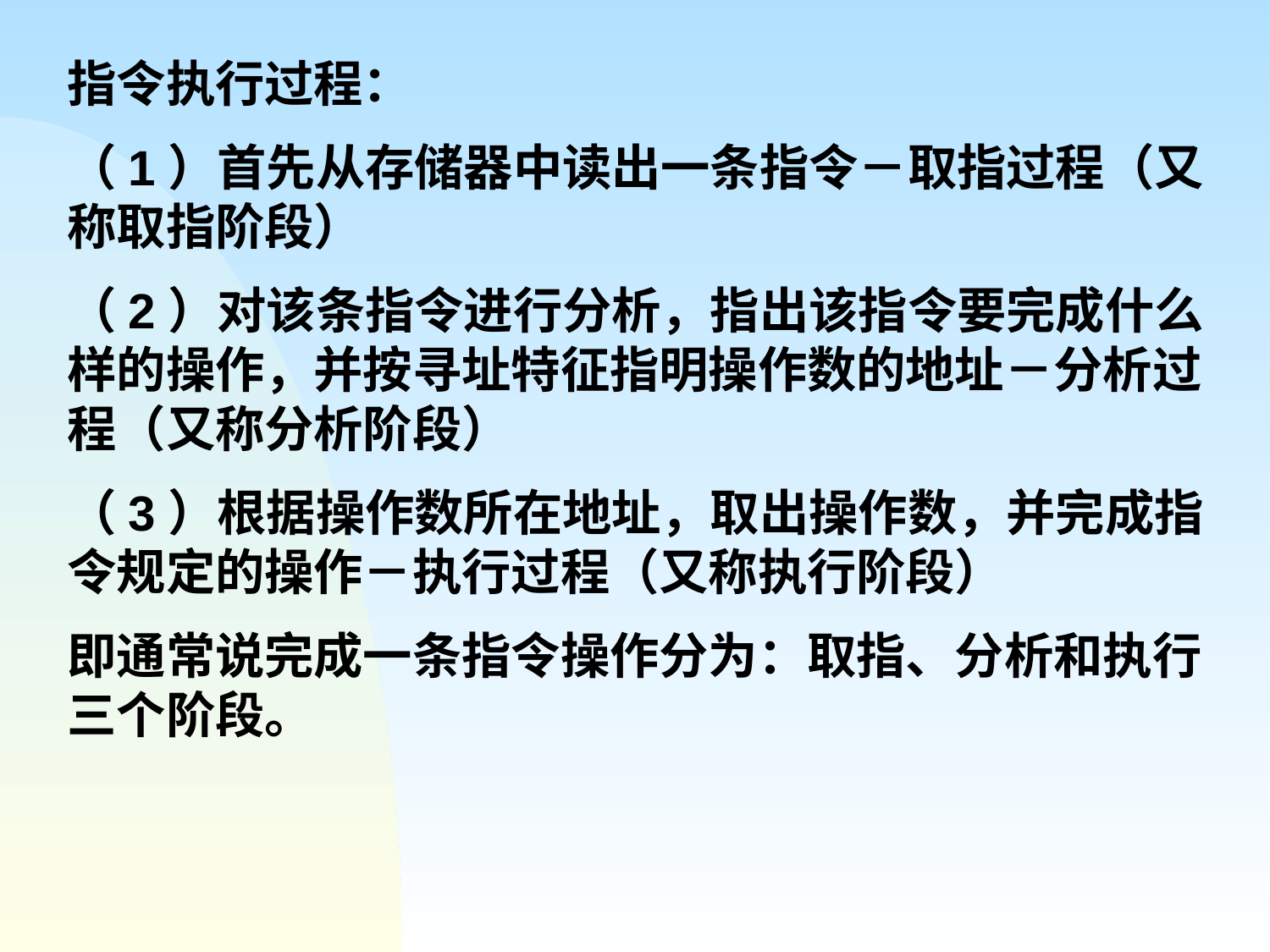

指令执行过程：
（1）首先从存储器中读出一条指令－取指过程（又称取指阶段）
（2）对该条指令进行分析，指出该指令要完成什么样的操作，并按寻址特征指明操作数的地址－分析过程（又称分析阶段）
（3）根据操作数所在地址，取出操作数，并完成指令规定的操作－执行过程（又称执行阶段）
即通常说完成一条指令操作分为：取指、分析和执行三个阶段。
11